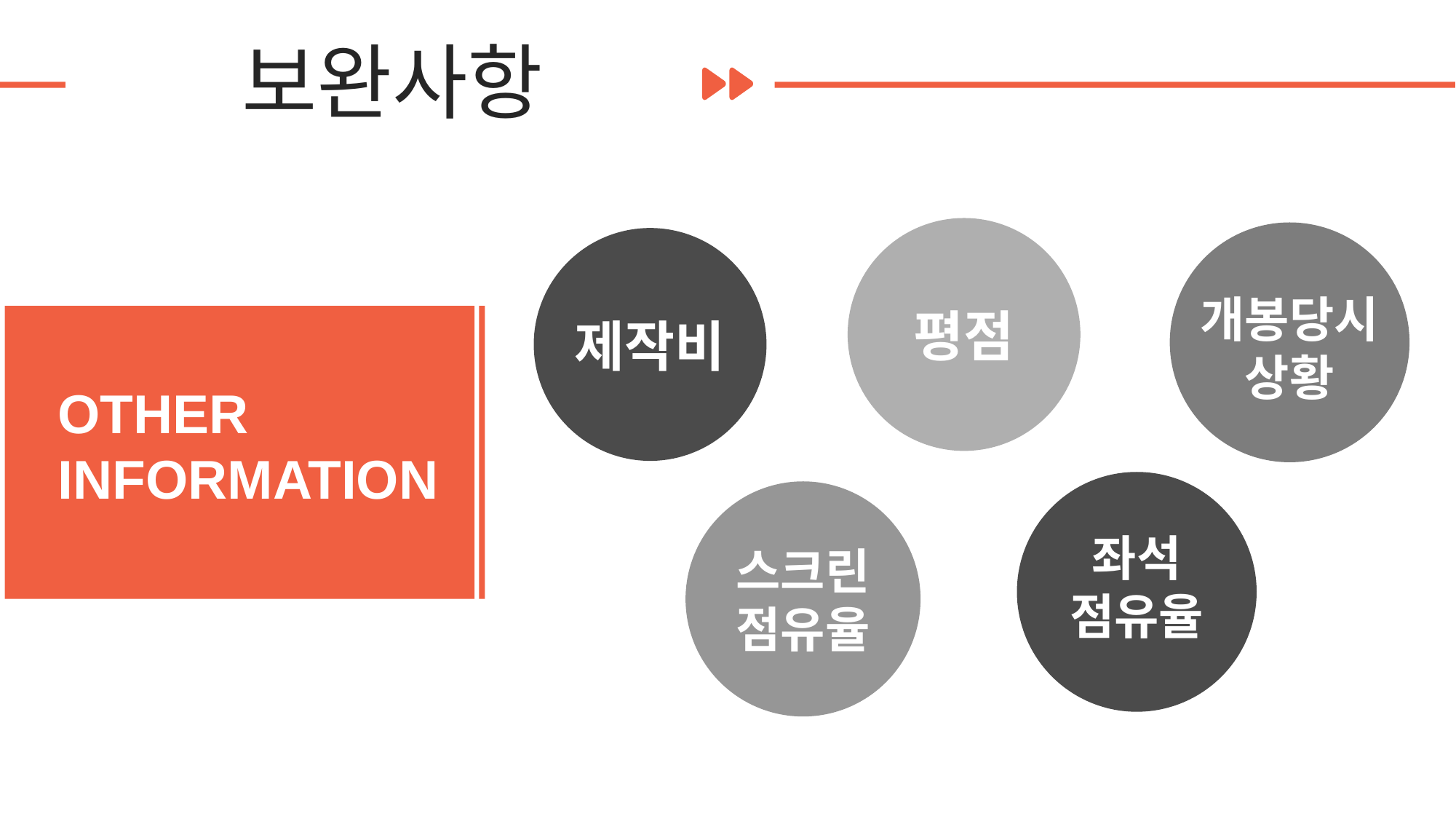

보완사항

평점

개봉당시 상황

제작비

OTHER  INFORMATION

좌석
점유율

스크린
점유율